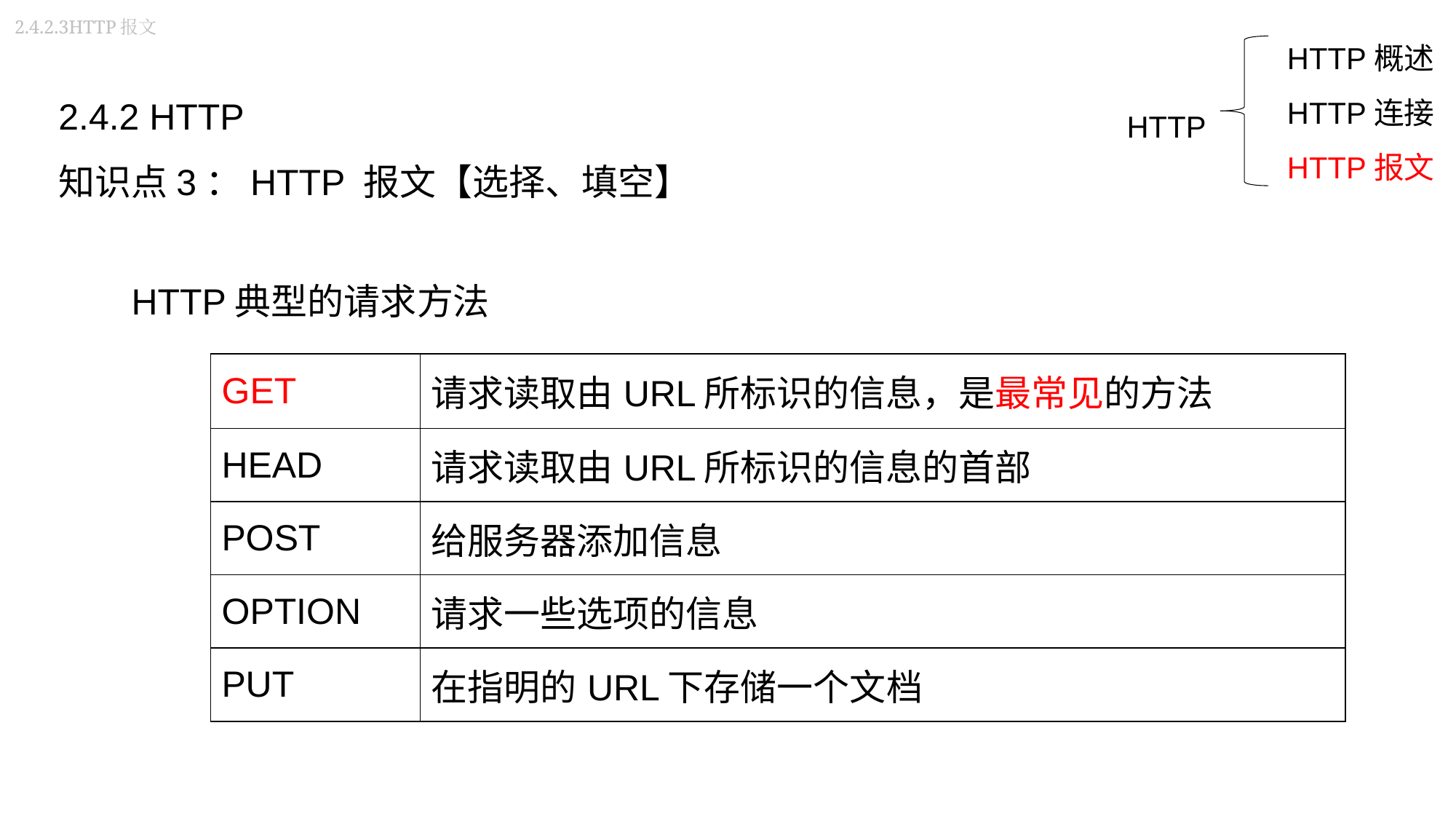

2.4.2.3HTTP报文
HTTP概述
HTTP连接
HTTP报文

2.4.2 HTTP
知识点3：HTTP 报文【选择、填空】
HTTP
HTTP典型的请求方法

| GET | 请求读取由URL所标识的信息，是最常见的方法 |
| --- | --- |
| HEAD | 请求读取由URL所标识的信息的首部 |
| POST | 给服务器添加信息 |
| OPTION | 请求一些选项的信息 |
| PUT | 在指明的URL下存储一个文档 |